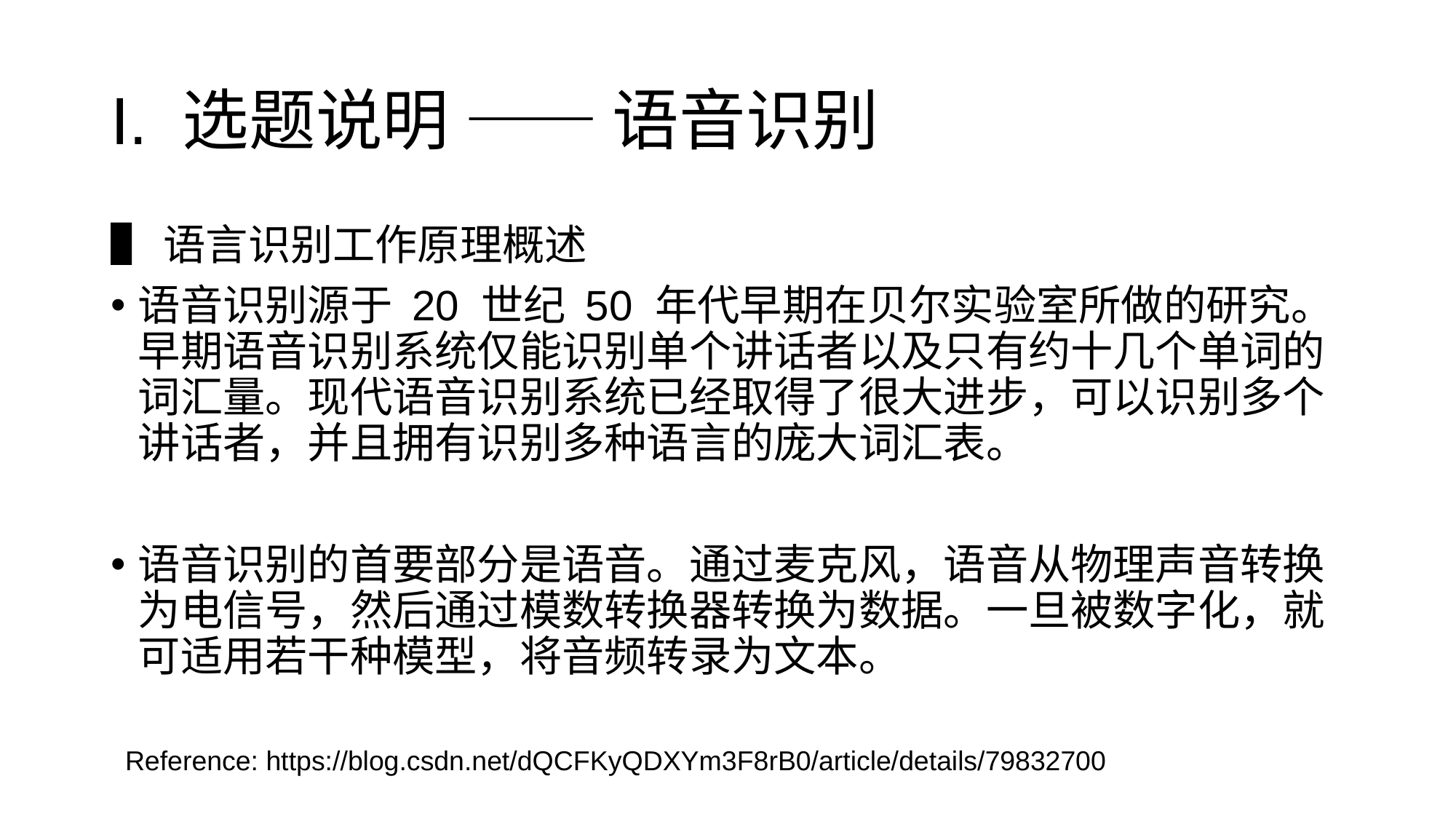

# I. 选题说明 —— 语音识别
▌语言识别工作原理概述
语音识别源于 20 世纪 50 年代早期在贝尔实验室所做的研究。早期语音识别系统仅能识别单个讲话者以及只有约十几个单词的词汇量。现代语音识别系统已经取得了很大进步，可以识别多个讲话者，并且拥有识别多种语言的庞大词汇表。

语音识别的首要部分是语音。通过麦克风，语音从物理声音转换为电信号，然后通过模数转换器转换为数据。一旦被数字化，就可适用若干种模型，将音频转录为文本。

Reference: https://blog.csdn.net/dQCFKyQDXYm3F8rB0/article/details/79832700